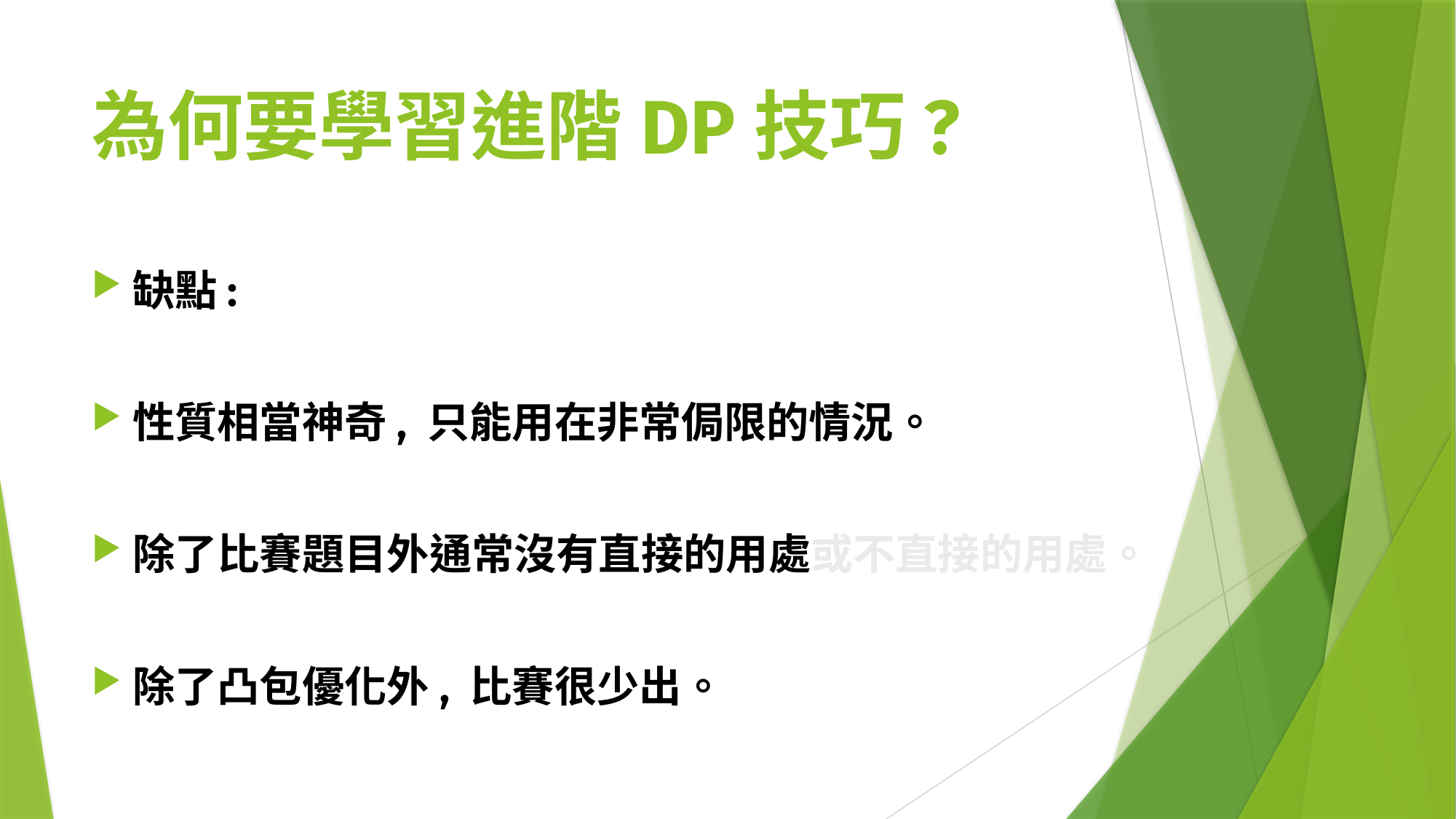

# 為何要學習進階DP技巧?
缺點:

性質相當神奇, 只能用在非常侷限的情況。

除了比賽題目外通常沒有直接的用處或不直接的用處。

除了凸包優化外, 比賽很少出。